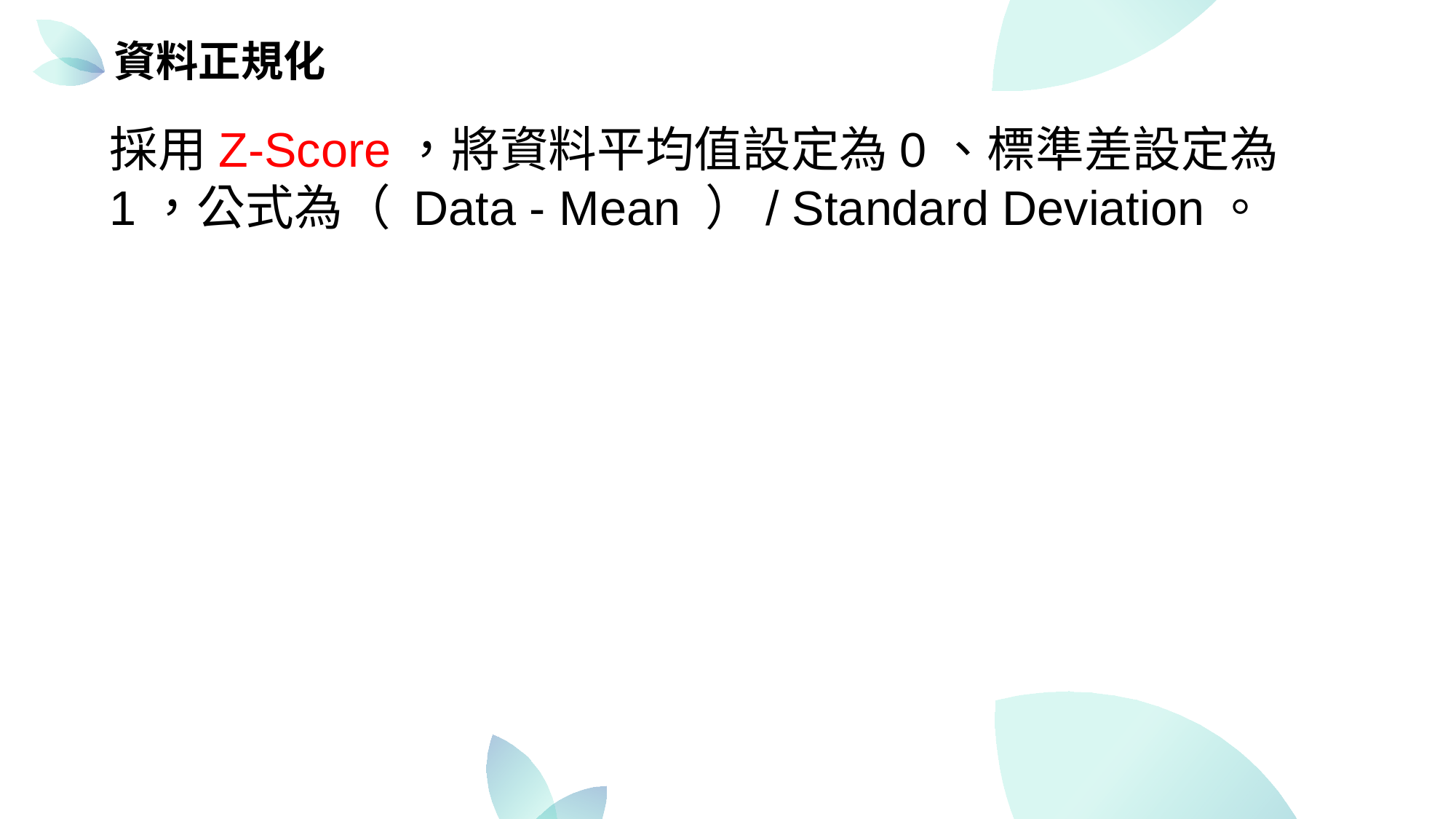

資料正規化
採用Z-Score，將資料平均值設定為0、標準差設定為1，公式為（ Data - Mean ）/ Standard Deviation。